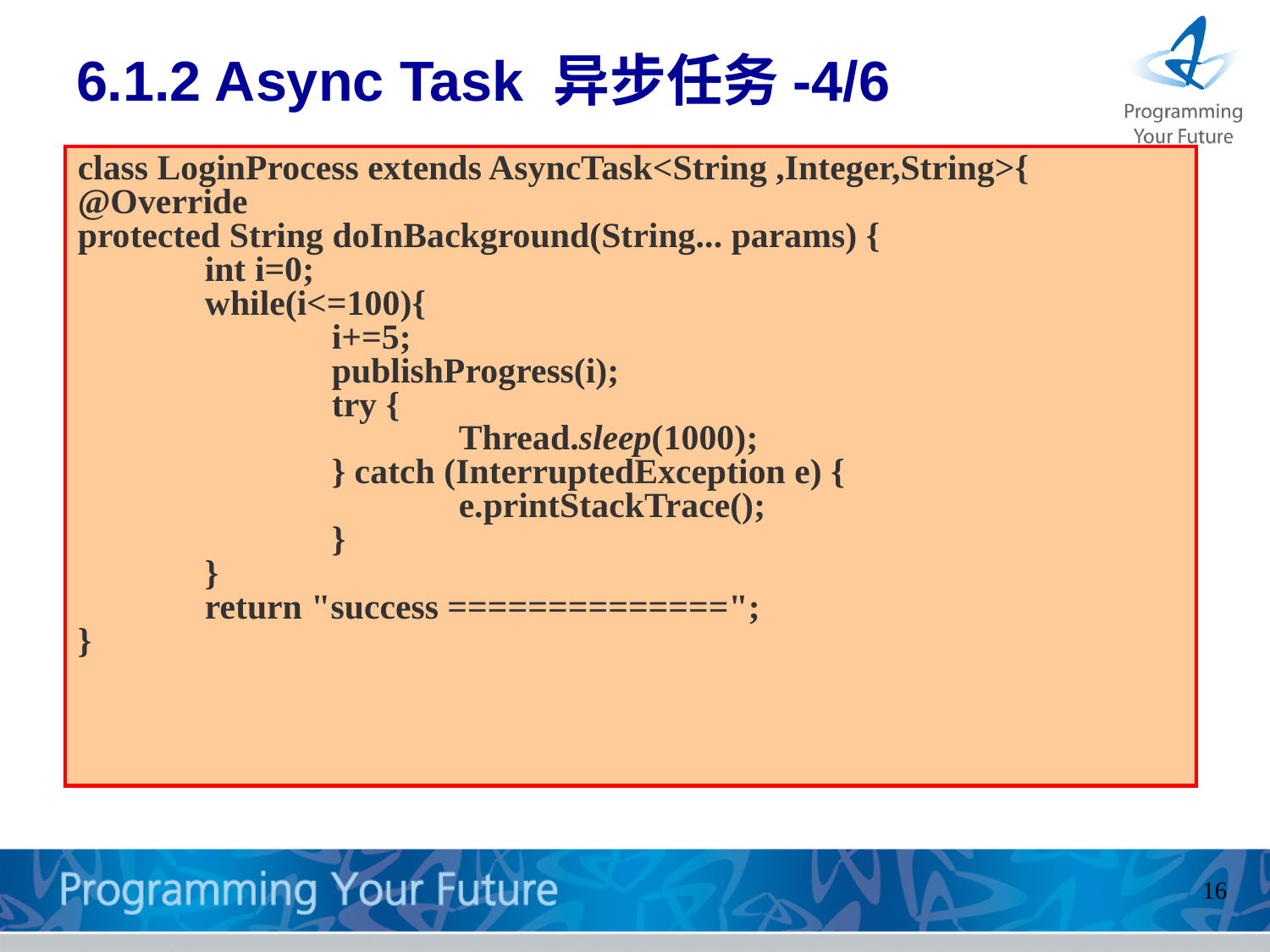

# 6.1.2 Async Task 异步任务-4/6

class LoginProcess extends AsyncTask<String ,Integer,String>{
@Override
protected String doInBackground(String... params) {
	int i=0;
	while(i<=100){
		i+=5;
		publishProgress(i);
		try {
			Thread.sleep(1000);
		} catch (InterruptedException e) {
			e.printStackTrace();
		}
	}
	return "success ==============";
}